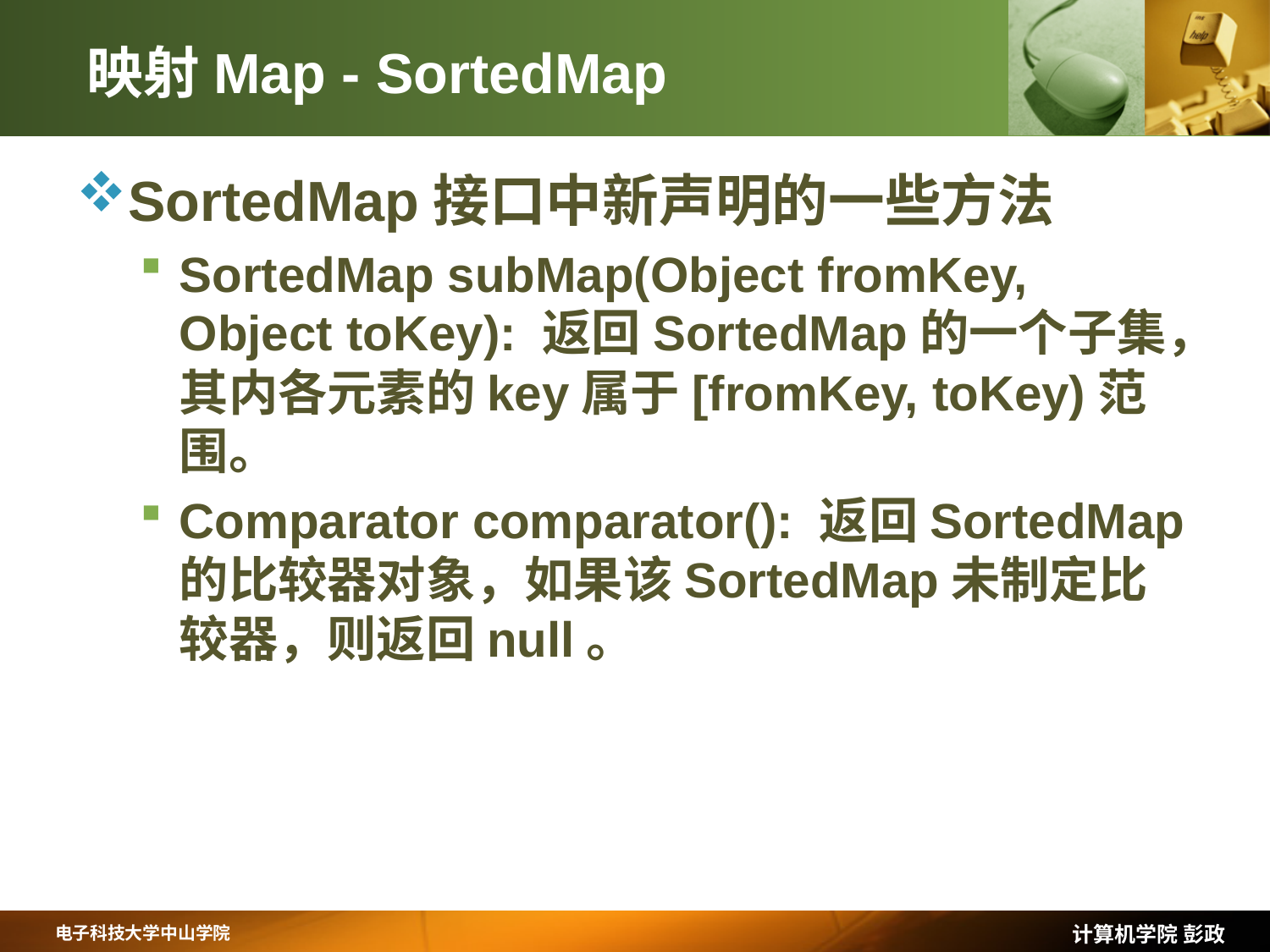

# 映射Map - SortedMap
SortedMap接口中新声明的一些方法
SortedMap subMap(Object fromKey, Object toKey): 返回SortedMap的一个子集，其内各元素的key属于[fromKey, toKey)范围。
Comparator comparator(): 返回SortedMap的比较器对象，如果该SortedMap未制定比较器，则返回null。
计算机学院 彭政
电子科技大学中山学院